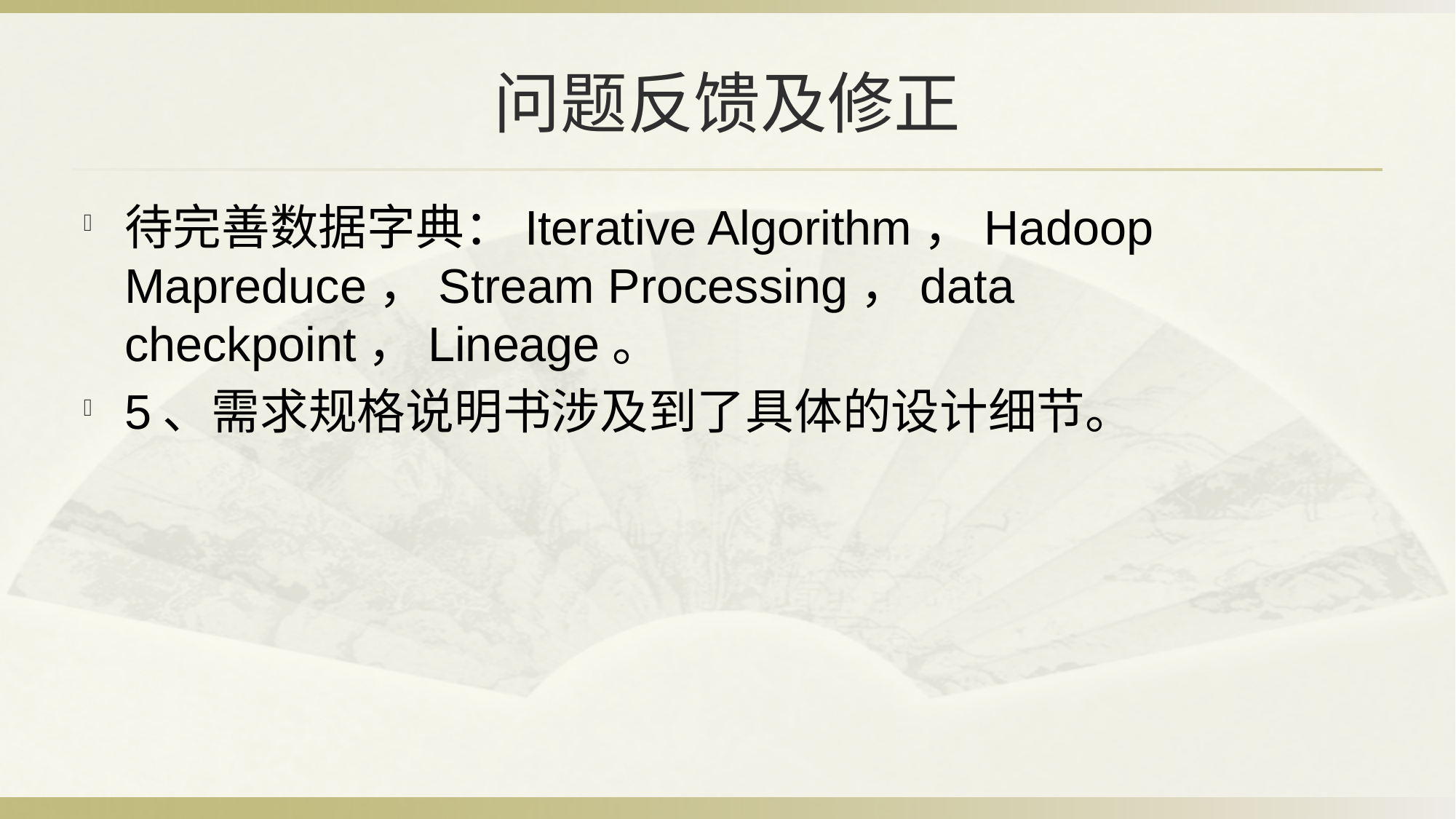

# 问题反馈及修正
待完善数据字典：Iterative Algorithm，Hadoop Mapreduce，Stream Processing，data checkpoint，Lineage。
5、需求规格说明书涉及到了具体的设计细节。